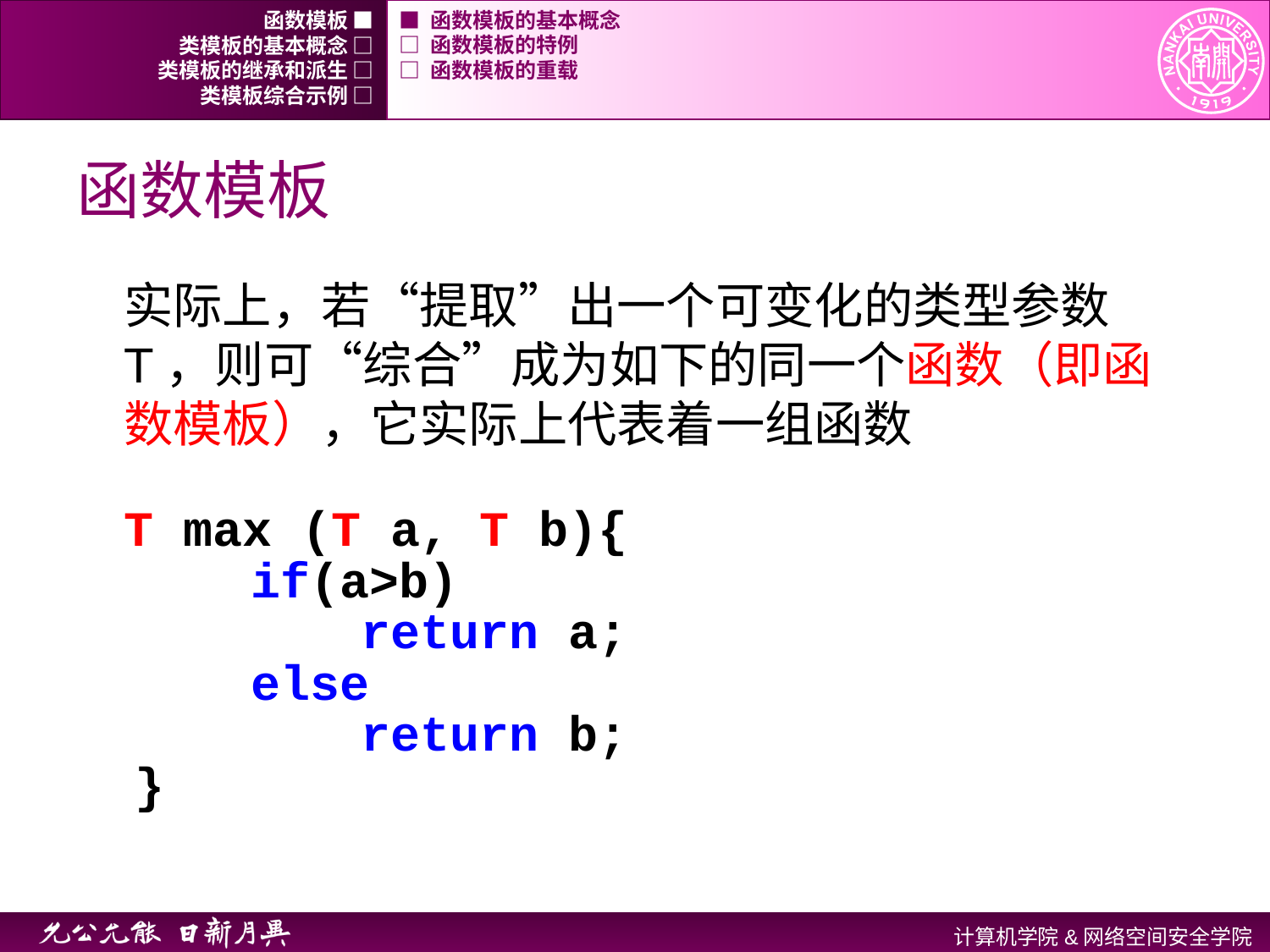

函数模板 ■
■ 函数模板的基本概念
类模板的基本概念 □
□ 函数模板的特例
类模板的继承和派生 □
□ 函数模板的重载
类模板综合示例 □

# 函数模板
实际上，若“提取”出一个可变化的类型参数T，则可“综合”成为如下的同一个函数（即函数模板），它实际上代表着一组函数

	T max (T a, T b){
		if(a>b)
	        return a;
		else
	        return b;
  }